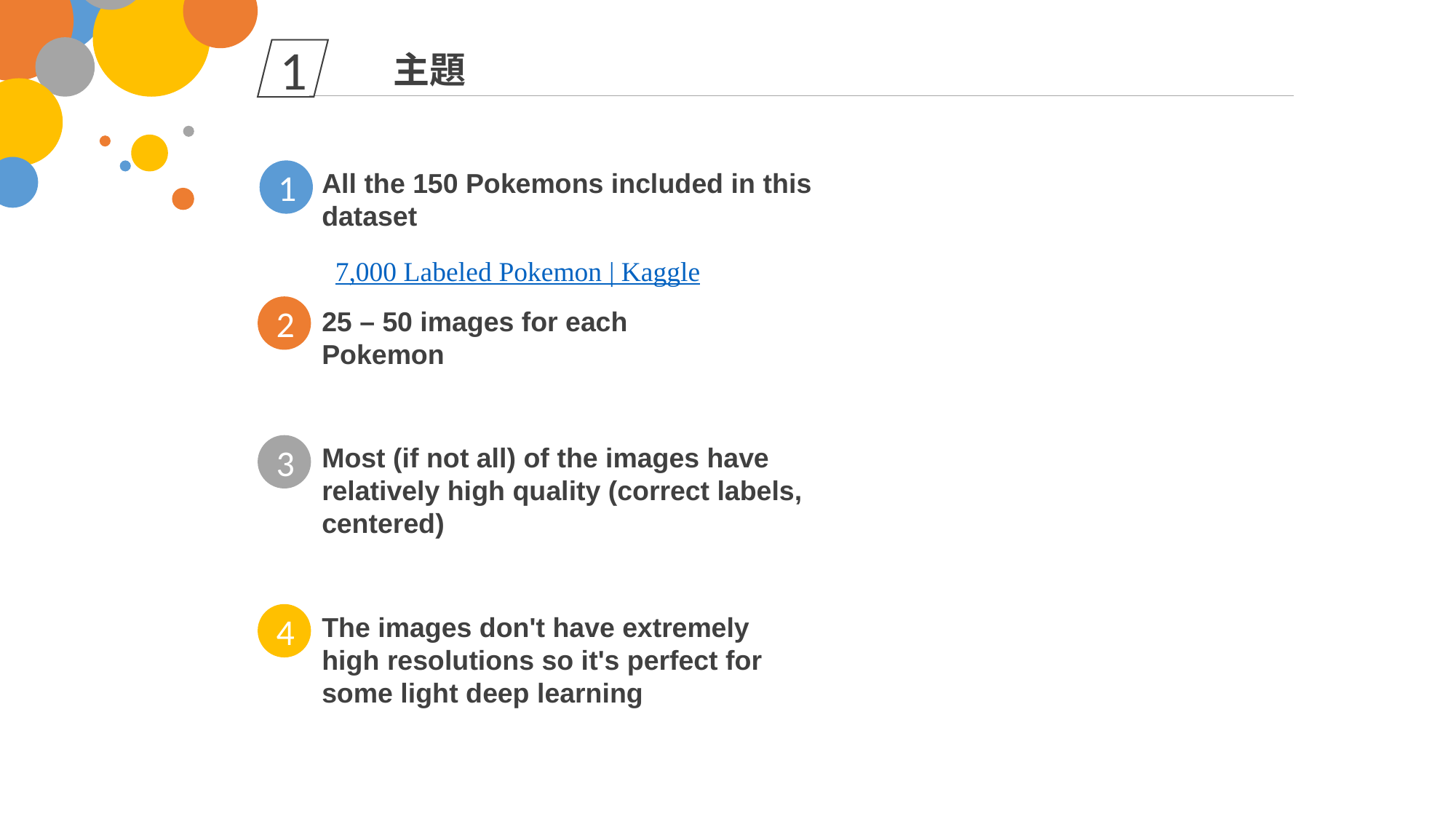

1
主題
1
All the 150 Pokemons included in this dataset
7,000 Labeled Pokemon | Kaggle

2
1
2
25 – 50 images for each Pokemon
3
Most (if not all) of the images have relatively high quality (correct labels, centered)
4
3
4
The images don't have extremely high resolutions so it's perfect for some light deep learning